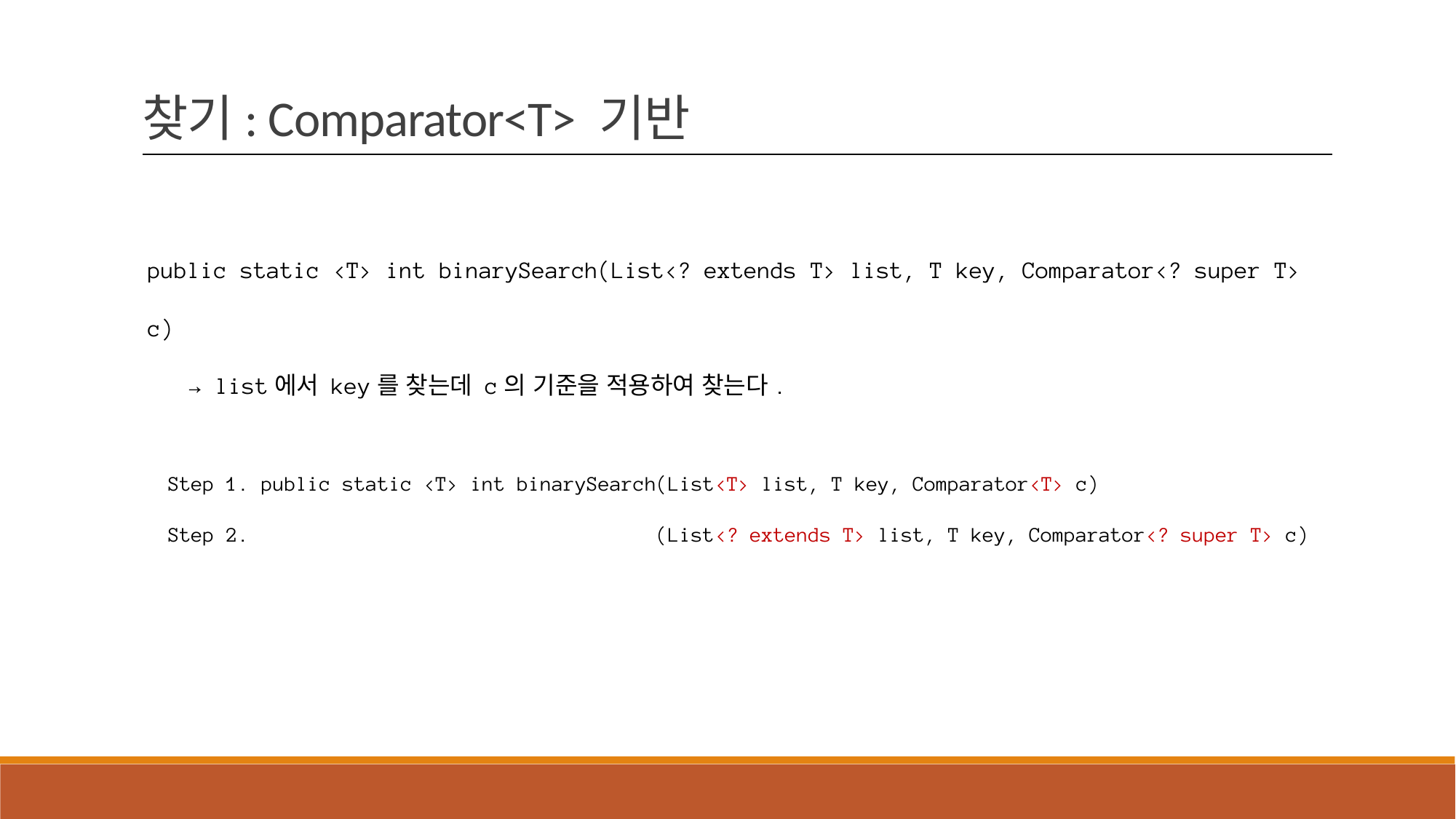

찾기: Comparator<T> 기반
public static <T> int binarySearch(List<? extends T> list, T key, Comparator<? super T> c)
   → list에서 key를 찾는데 c의 기준을 적용하여 찾는다.
Step 1. public static <T> int binarySearch(List<T> list, T key, Comparator<T> c)
Step 2.                                   (List<? extends T> list, T key, Comparator<? super T> c)